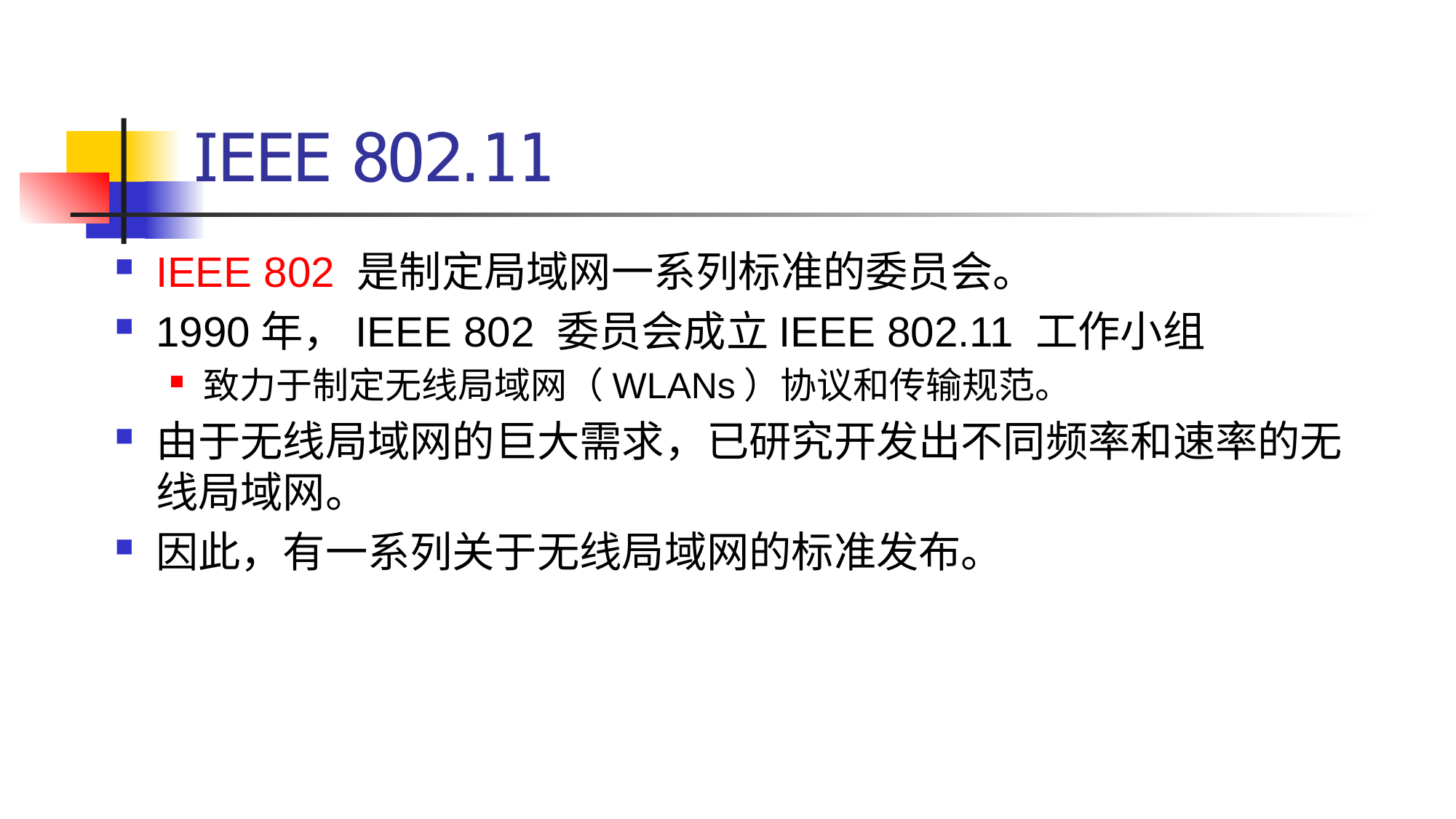

# IEEE 802.11
IEEE 802 是制定局域网一系列标准的委员会。
1990年，IEEE 802 委员会成立IEEE 802.11 工作小组
致力于制定无线局域网（WLANs）协议和传输规范。
由于无线局域网的巨大需求，已研究开发出不同频率和速率的无线局域网。
因此，有一系列关于无线局域网的标准发布。